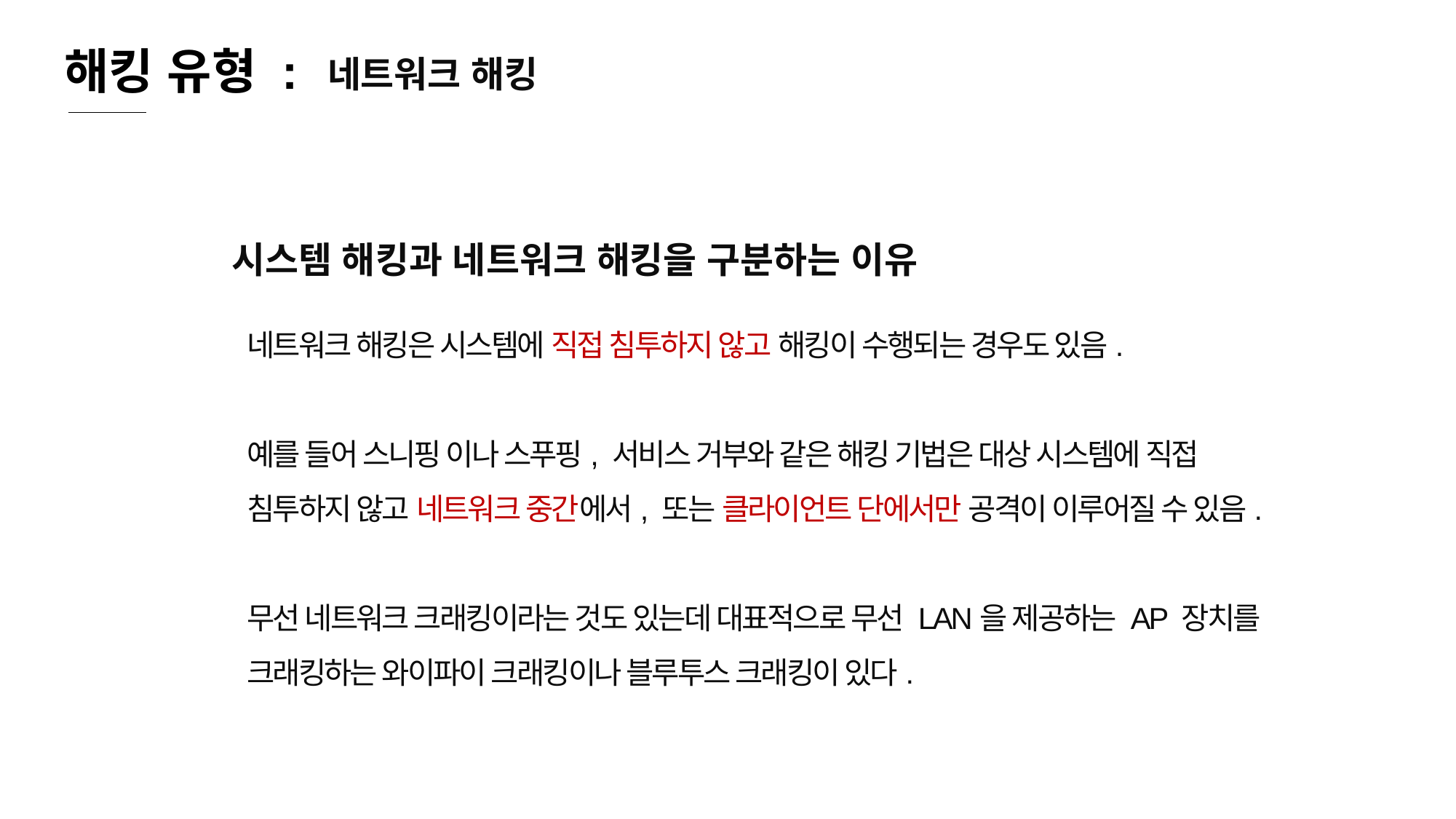

해킹 유형 :
네트워크 해킹
시스템 해킹과 네트워크 해킹을 구분하는 이유
네트워크 해킹은 시스템에 직접 침투하지 않고 해킹이 수행되는 경우도 있음.

예를 들어 스니핑 이나 스푸핑, 서비스 거부와 같은 해킹 기법은 대상 시스템에 직접 침투하지 않고 네트워크 중간에서, 또는 클라이언트 단에서만 공격이 이루어질 수 있음.

무선 네트워크 크래킹이라는 것도 있는데 대표적으로 무선 LAN을 제공하는 AP 장치를 크래킹하는 와이파이 크래킹이나 블루투스 크래킹이 있다.